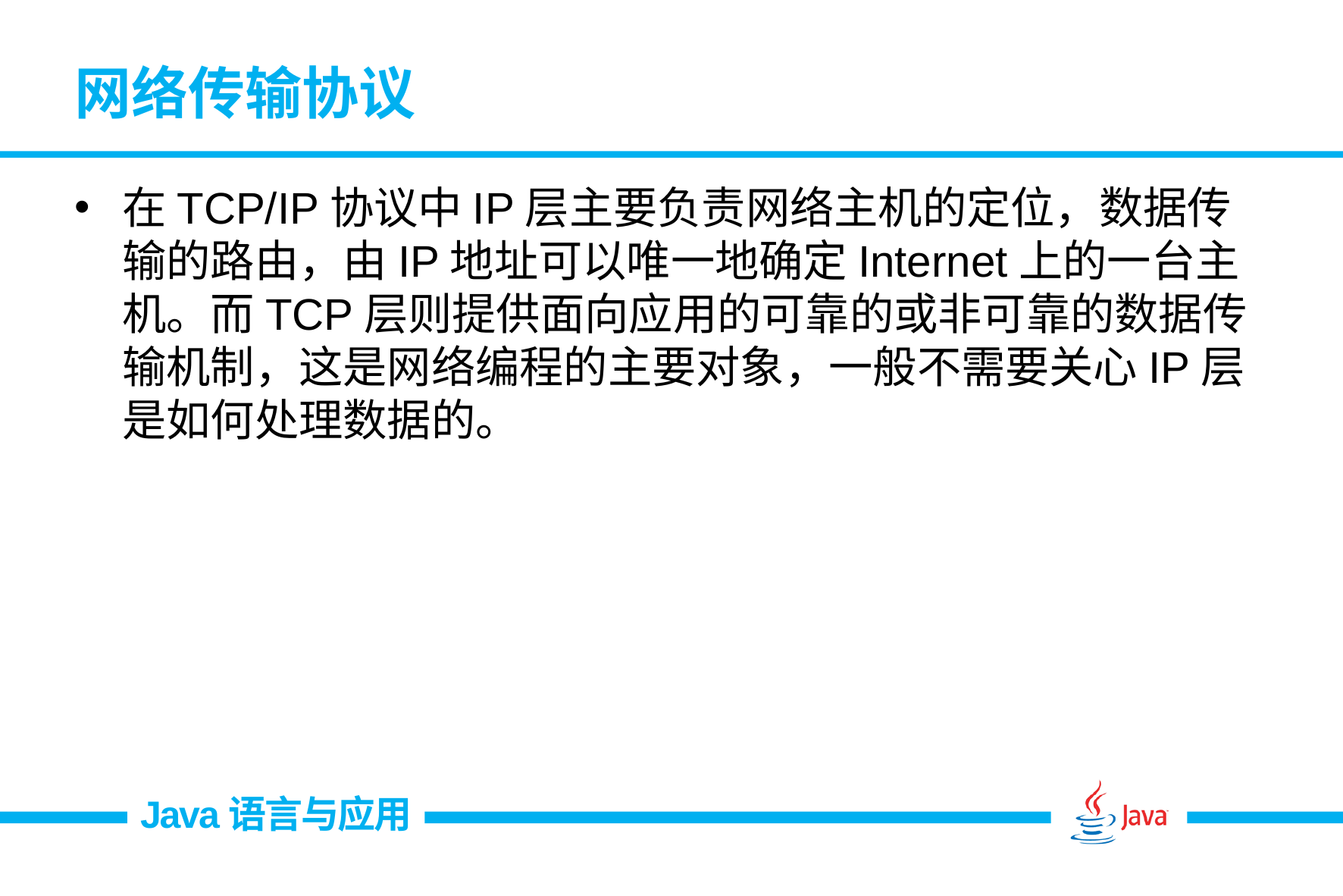

# 网络传输协议
在TCP/IP协议中IP层主要负责网络主机的定位，数据传输的路由，由IP地址可以唯一地确定Internet上的一台主机。而TCP层则提供面向应用的可靠的或非可靠的数据传输机制，这是网络编程的主要对象，一般不需要关心IP层是如何处理数据的。